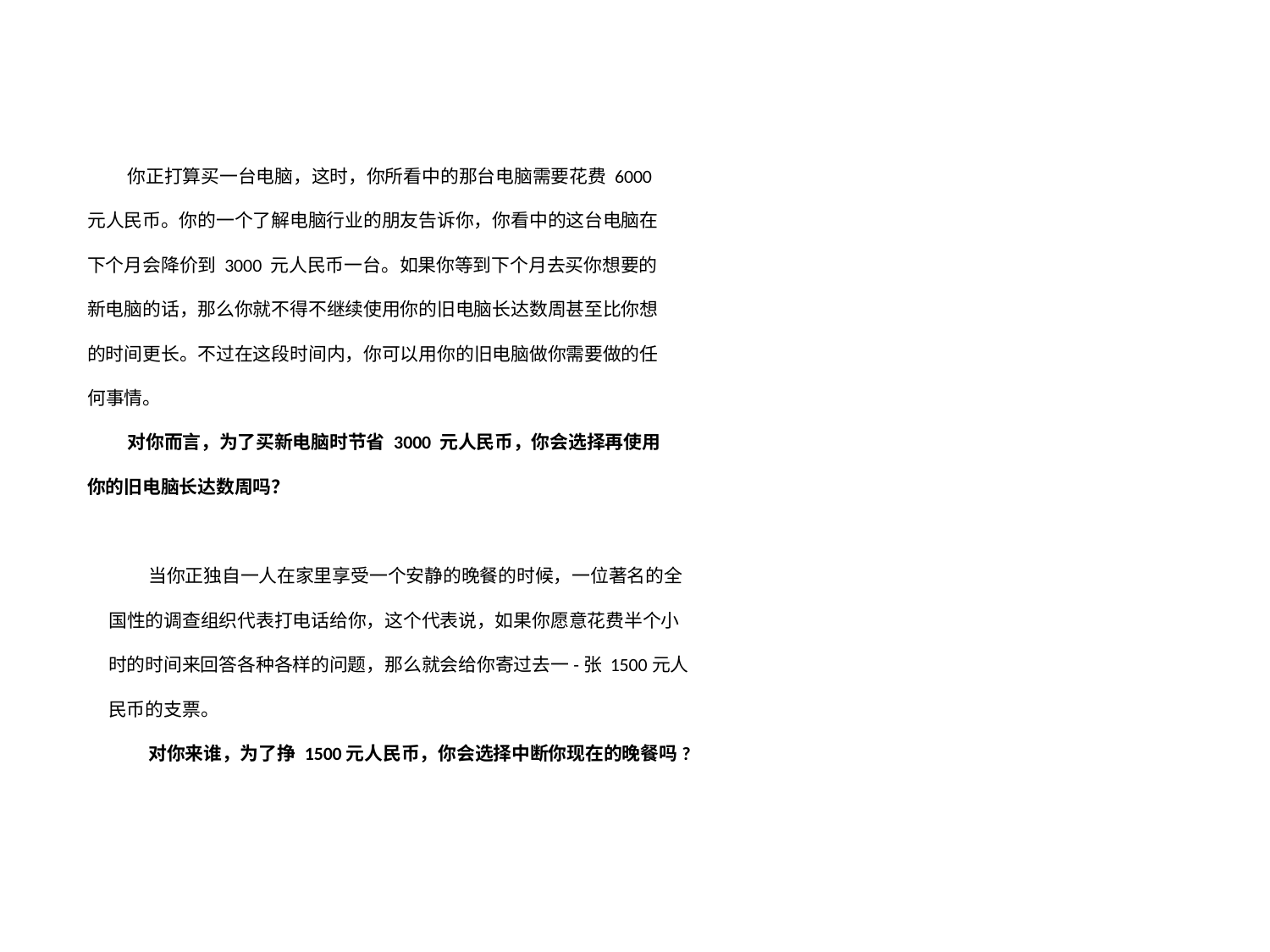

你正打算买一台电脑，这时，你所看中的那台电脑需要花费 6000元人民币。你的一个了解电脑行业的朋友告诉你，你看中的这台电脑在下个月会降价到 3000 元人民币一台。如果你等到下个月去买你想要的新电脑的话，那么你就不得不继续使用你的旧电脑长达数周甚至比你想的时间更长。不过在这段时间内，你可以用你的旧电脑做你需要做的任何事情。
对你而言，为了买新电脑时节省 3000 元人民币，你会选择再使用你的旧电脑长达数周吗？
当你正独自一人在家里享受一个安静的晚餐的时候，一位著名的全国性的调查组织代表打电话给你，这个代表说，如果你愿意花费半个小时的时间来回答各种各样的问题，那么就会给你寄过去一-张 1500元人民币的支票。
对你来谁，为了挣 1500元人民币，你会选择中断你现在的晚餐吗?